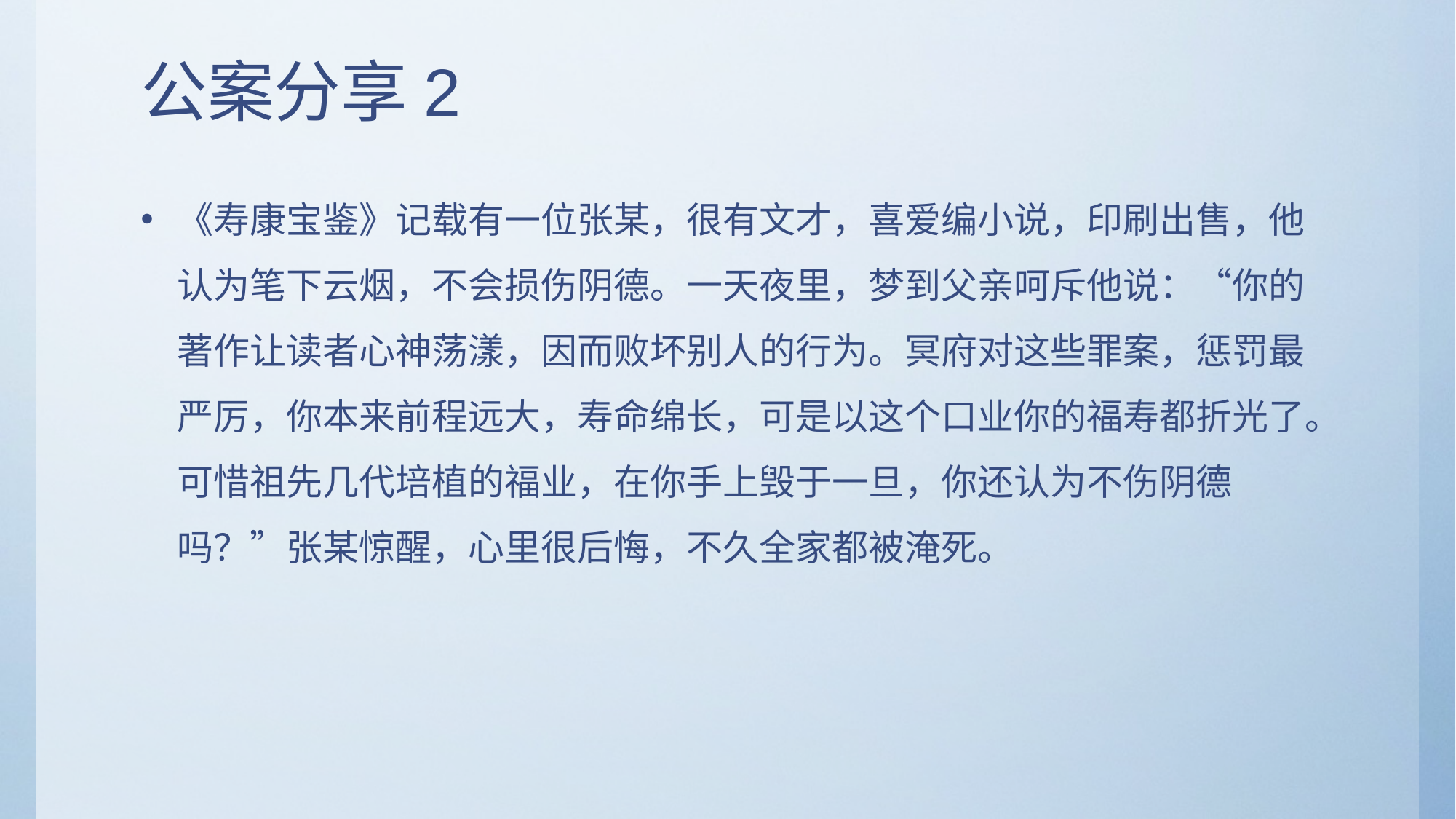

# 公案分享2
《寿康宝鉴》记载有一位张某，很有文才，喜爱编小说，印刷出售，他认为笔下云烟，不会损伤阴德。一天夜里，梦到父亲呵斥他说：“你的著作让读者心神荡漾，因而败坏别人的行为。冥府对这些罪案，惩罚最严厉，你本来前程远大，寿命绵长，可是以这个口业你的福寿都折光了。可惜祖先几代培植的福业，在你手上毁于一旦，你还认为不伤阴德吗？”张某惊醒，心里很后悔，不久全家都被淹死。